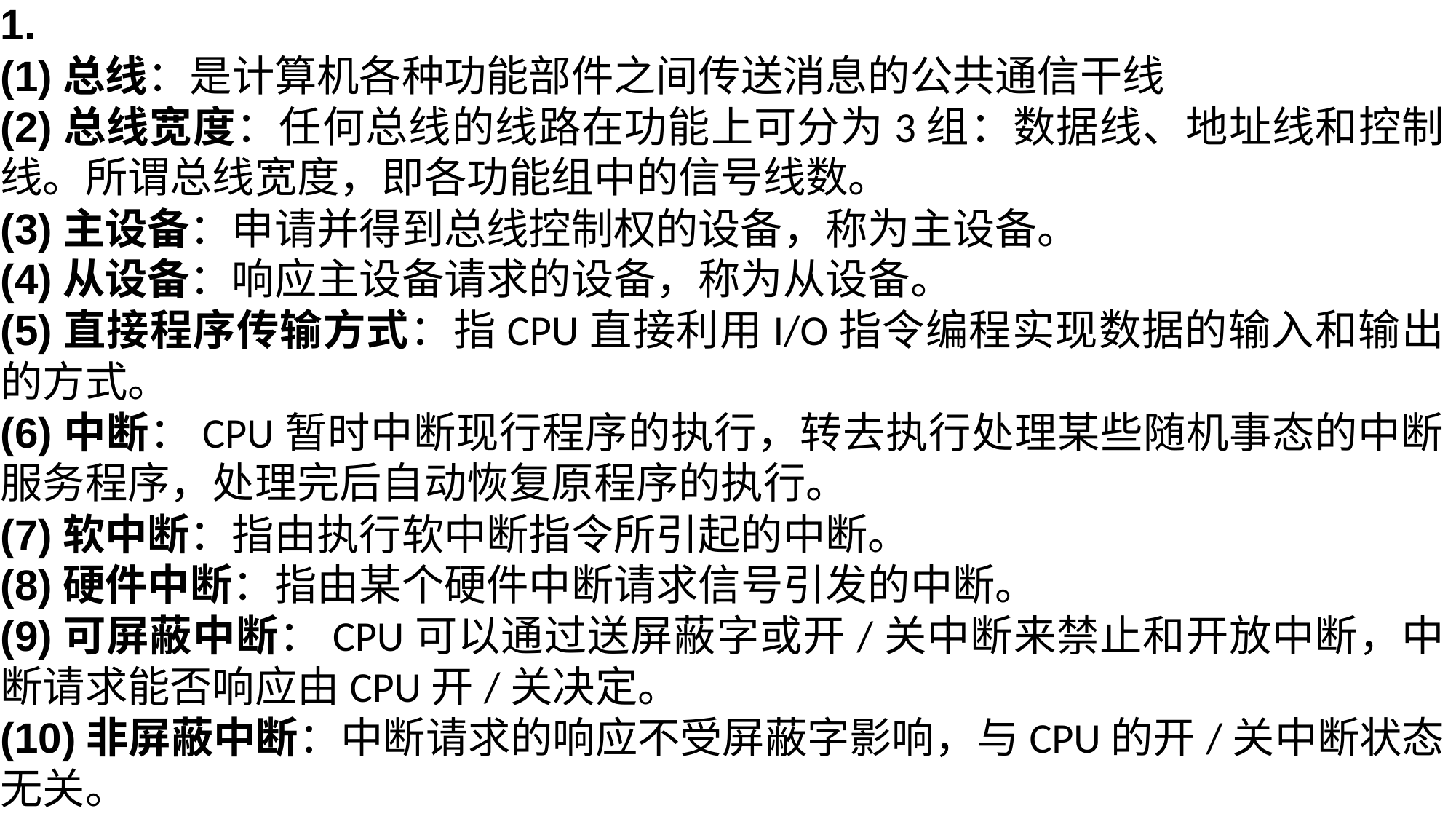

1.
(1)总线：是计算机各种功能部件之间传送消息的公共通信干线
(2)总线宽度：任何总线的线路在功能上可分为3组：数据线、地址线和控制线。所谓总线宽度，即各功能组中的信号线数。
(3)主设备：申请并得到总线控制权的设备，称为主设备。
(4)从设备：响应主设备请求的设备，称为从设备。
(5)直接程序传输方式：指CPU直接利用I/O指令编程实现数据的输入和输出的方式。
(6)中断：CPU暂时中断现行程序的执行，转去执行处理某些随机事态的中断服务程序，处理完后自动恢复原程序的执行。
(7)软中断：指由执行软中断指令所引起的中断。
(8)硬件中断：指由某个硬件中断请求信号引发的中断。
(9)可屏蔽中断：CPU可以通过送屏蔽字或开/关中断来禁止和开放中断，中断请求能否响应由CPU开/关决定。
(10)非屏蔽中断：中断请求的响应不受屏蔽字影响，与CPU的开/关中断状态无关。